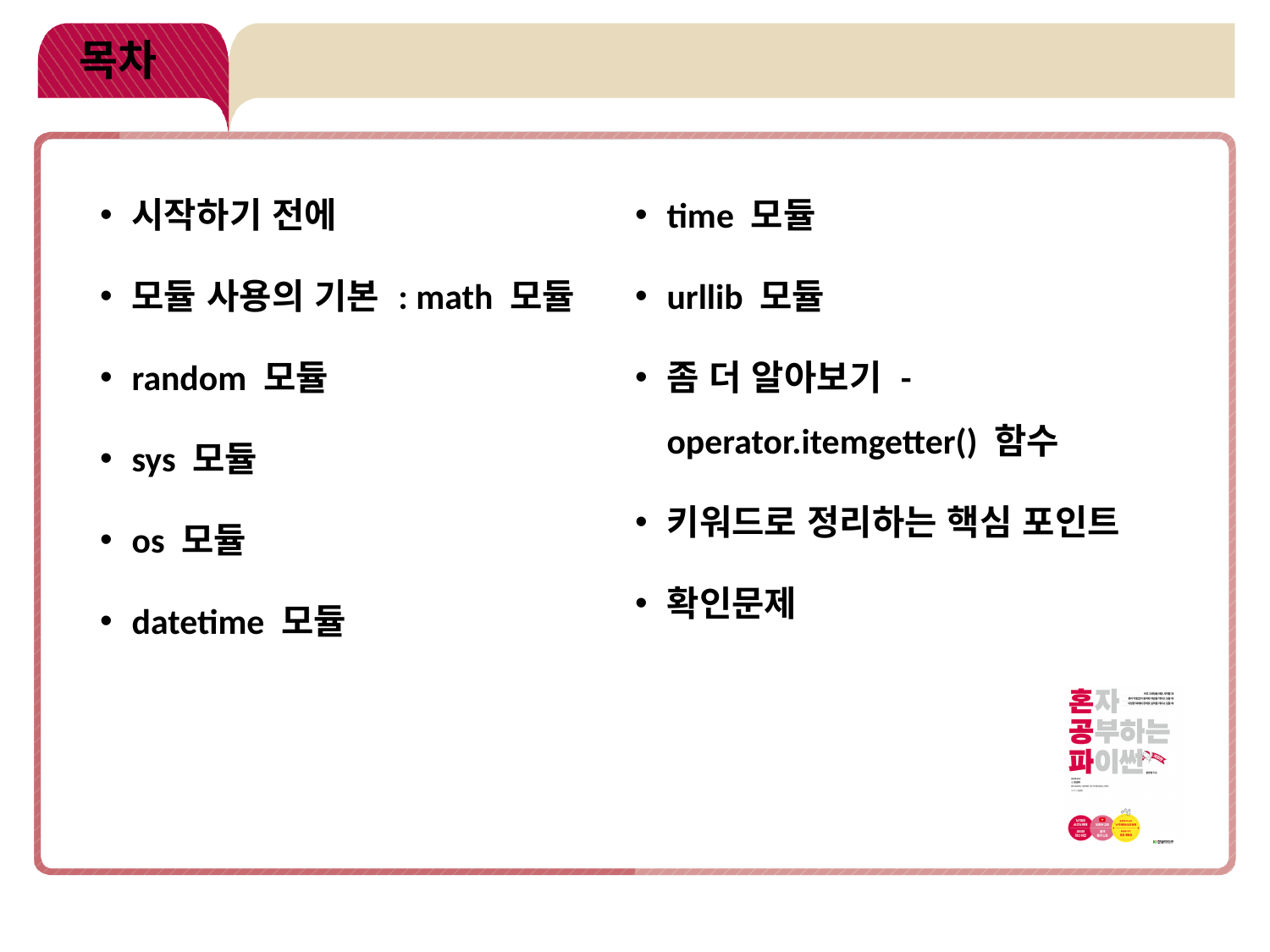

# 목차
시작하기 전에
모듈 사용의 기본 : math 모듈
random 모듈
sys 모듈
os 모듈
datetime 모듈
time 모듈
urllib 모듈
좀 더 알아보기 - operator.itemgetter() 함수
키워드로 정리하는 핵심 포인트
확인문제